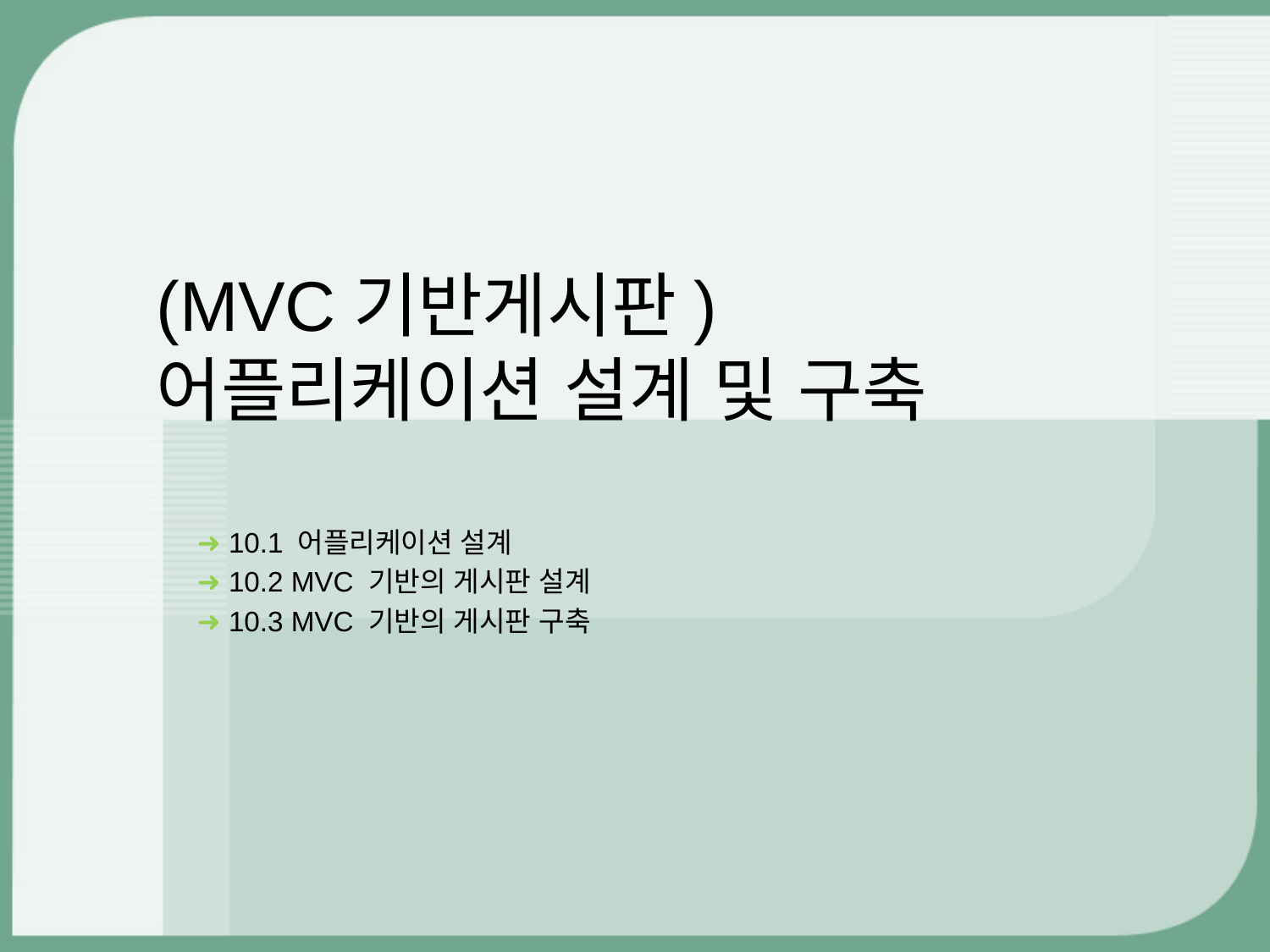

# (MVC기반게시판) 어플리케이션 설계 및 구축
➜ 10.1 어플리케이션 설계
➜ 10.2 MVC 기반의 게시판 설계
➜ 10.3 MVC 기반의 게시판 구축